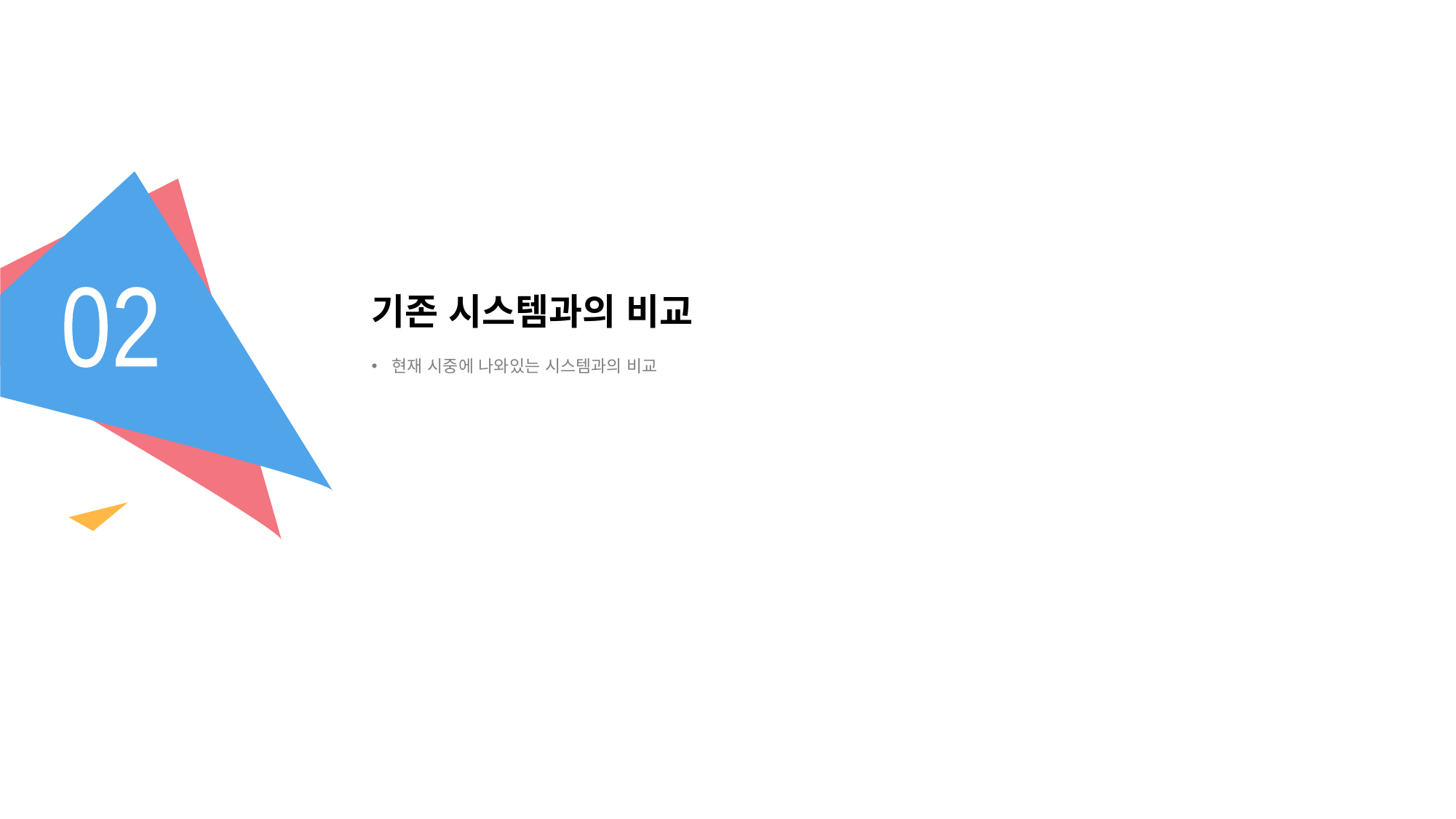

# 기존 시스템과의 비교
02
현재 시중에 나와있는 시스템과의 비교